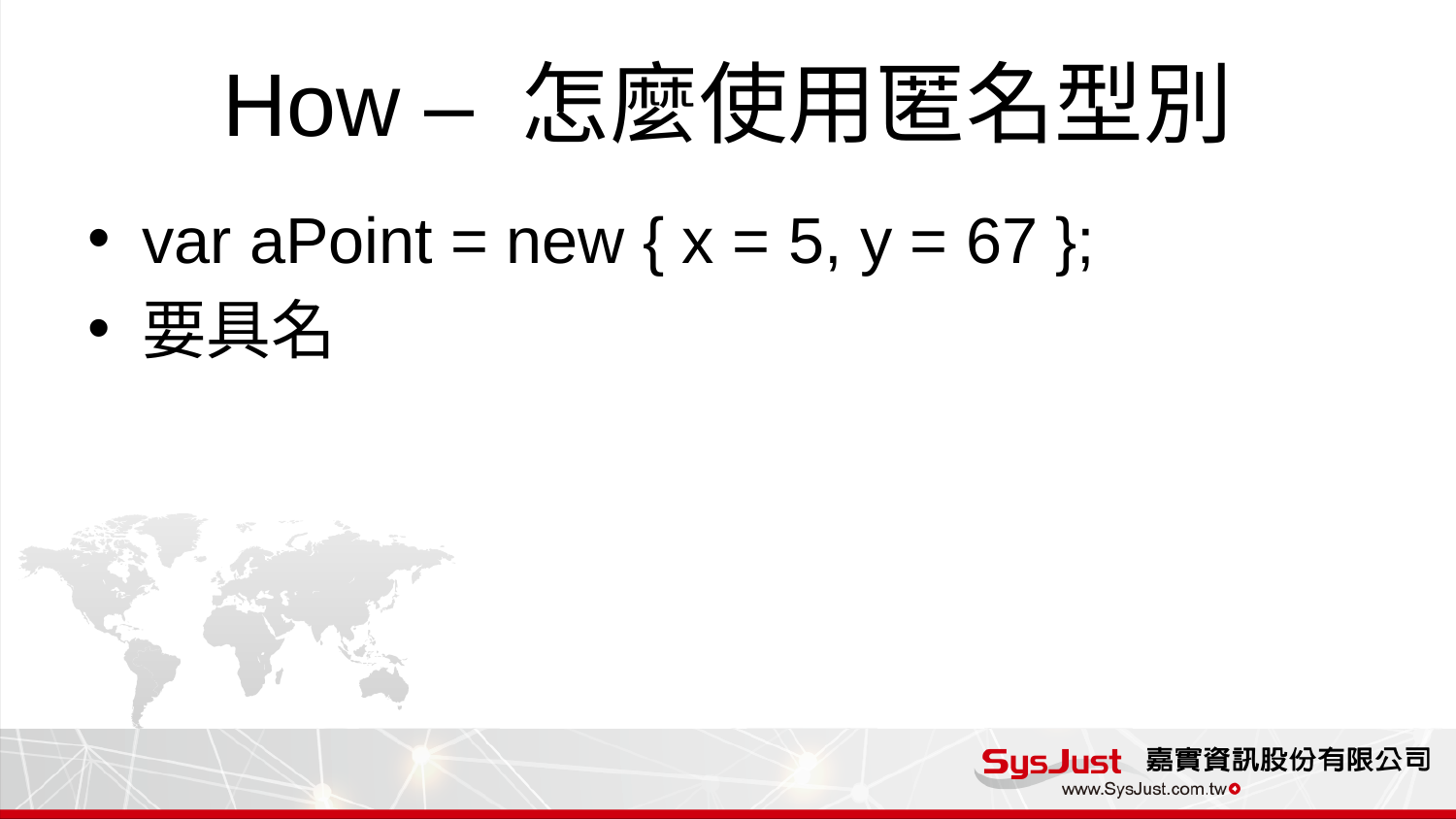

# How – 怎麼使用匿名型別
var aPoint = new { x = 5, y = 67 };
要具名